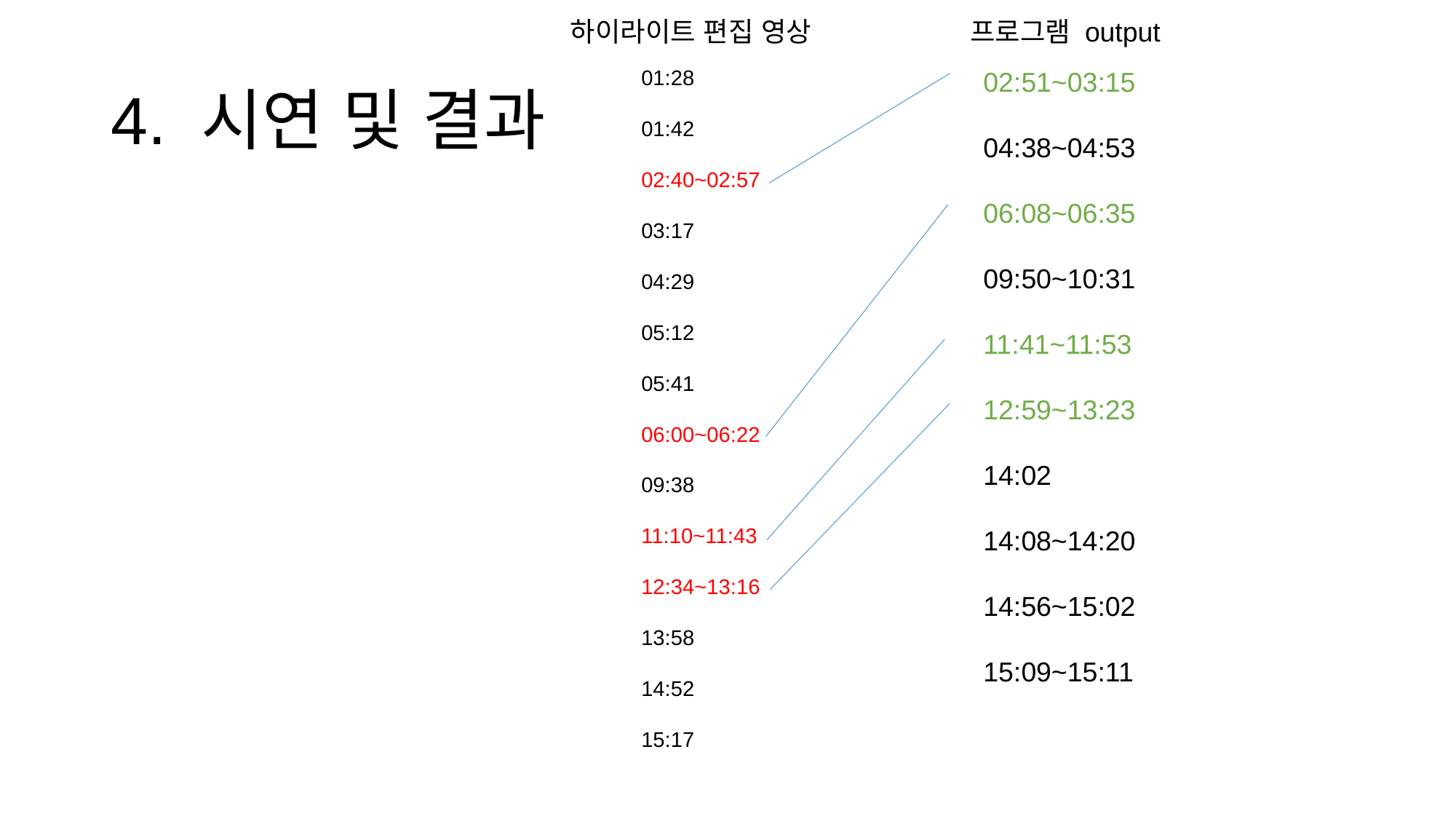

하이라이트 편집 영상
프로그램 output
# 4. 시연 및 결과
01:28

01:42

02:40~02:57

03:17

04:29

05:12

05:41

06:00~06:22

09:38

11:10~11:43

12:34~13:16

13:58

14:52

15:17
02:51~03:15

04:38~04:53

06:08~06:35

09:50~10:31

11:41~11:53

12:59~13:23

14:02

14:08~14:20

14:56~15:02

15:09~15:11